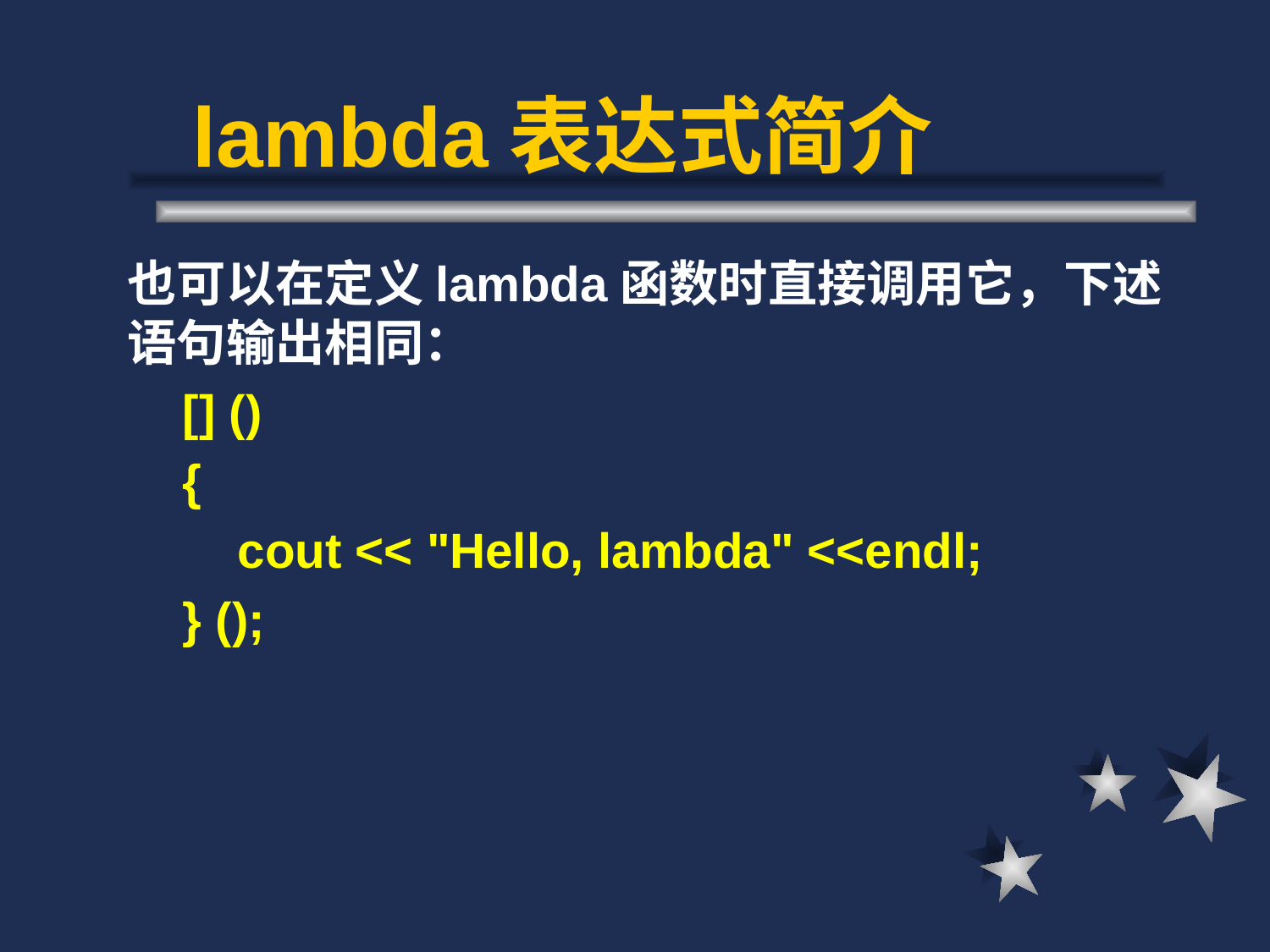

# lambda表达式简介
也可以在定义lambda函数时直接调用它，下述语句输出相同：
    [] ()
    {
        cout << "Hello, lambda" <<endl;
    } ();